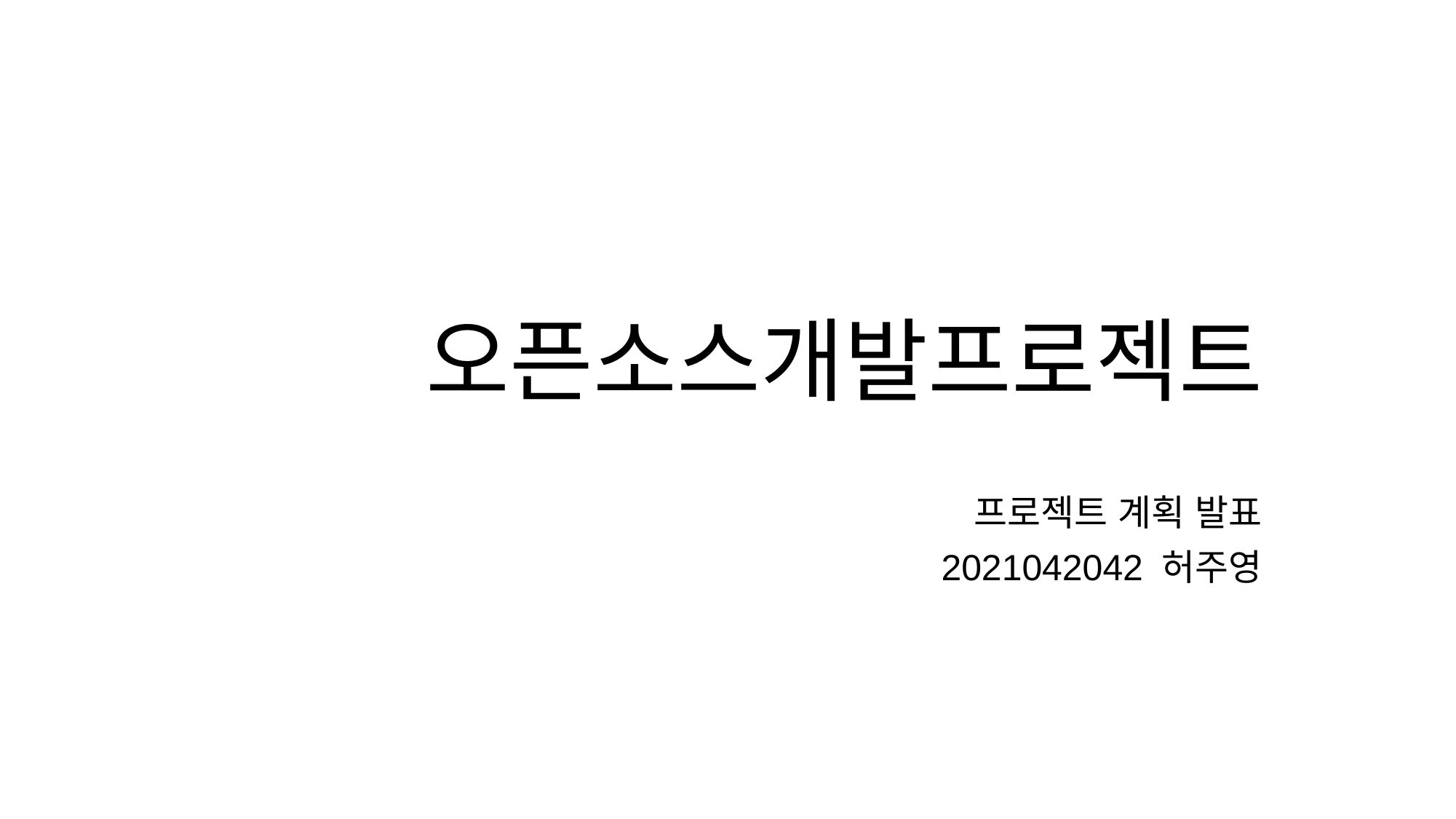

# 오픈소스개발프로젝트

프로젝트 계획 발표
2021042042 허주영